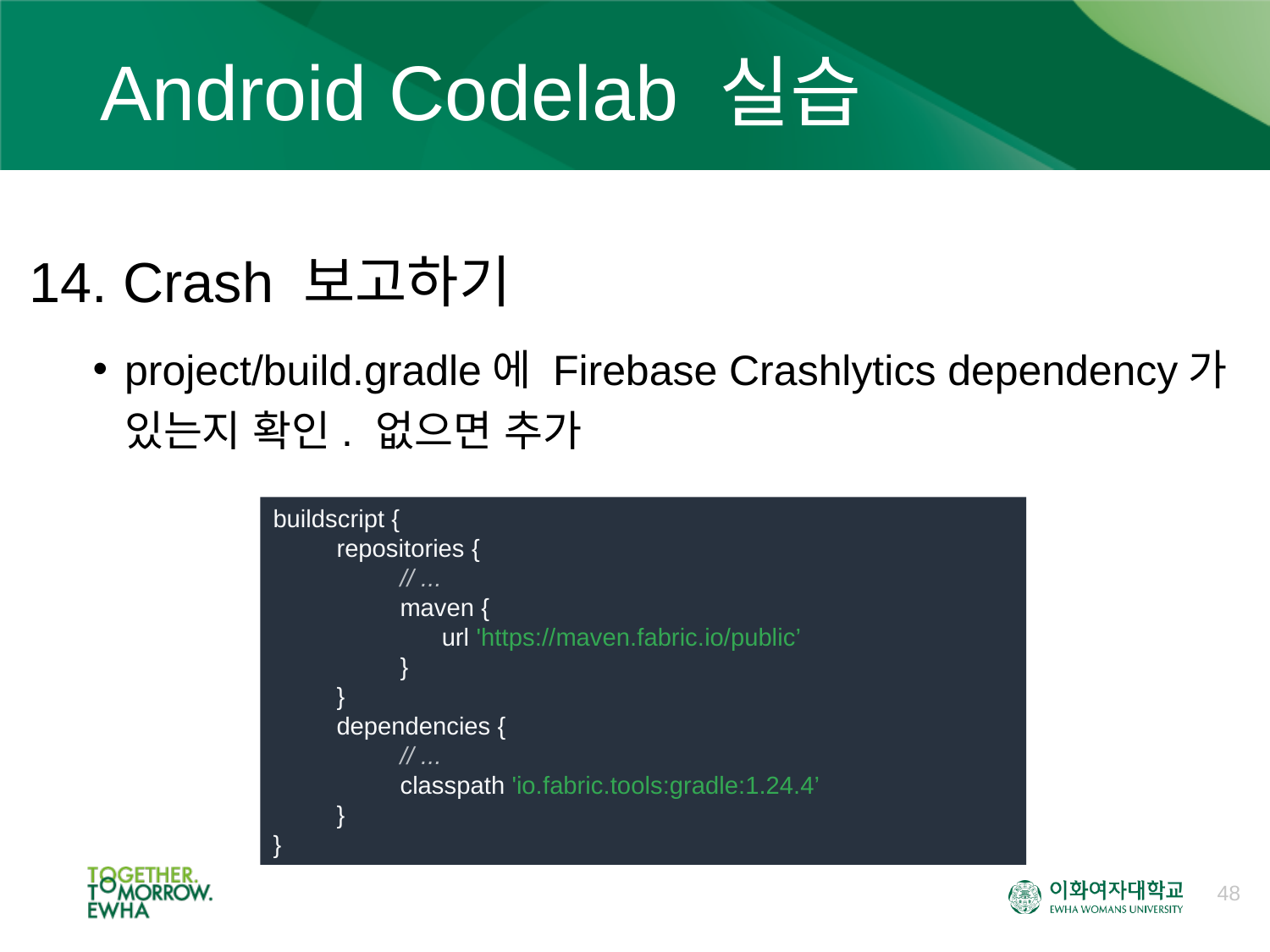

# Android Codelab 실습
14. Crash 보고하기
project/build.gradle에 Firebase Crashlytics dependency가 있는지 확인. 없으면 추가
buildscript {
repositories {
// ...
maven {
      url 'https://maven.fabric.io/public’
}
}
dependencies {
// ...
classpath 'io.fabric.tools:gradle:1.24.4’
}
}
48